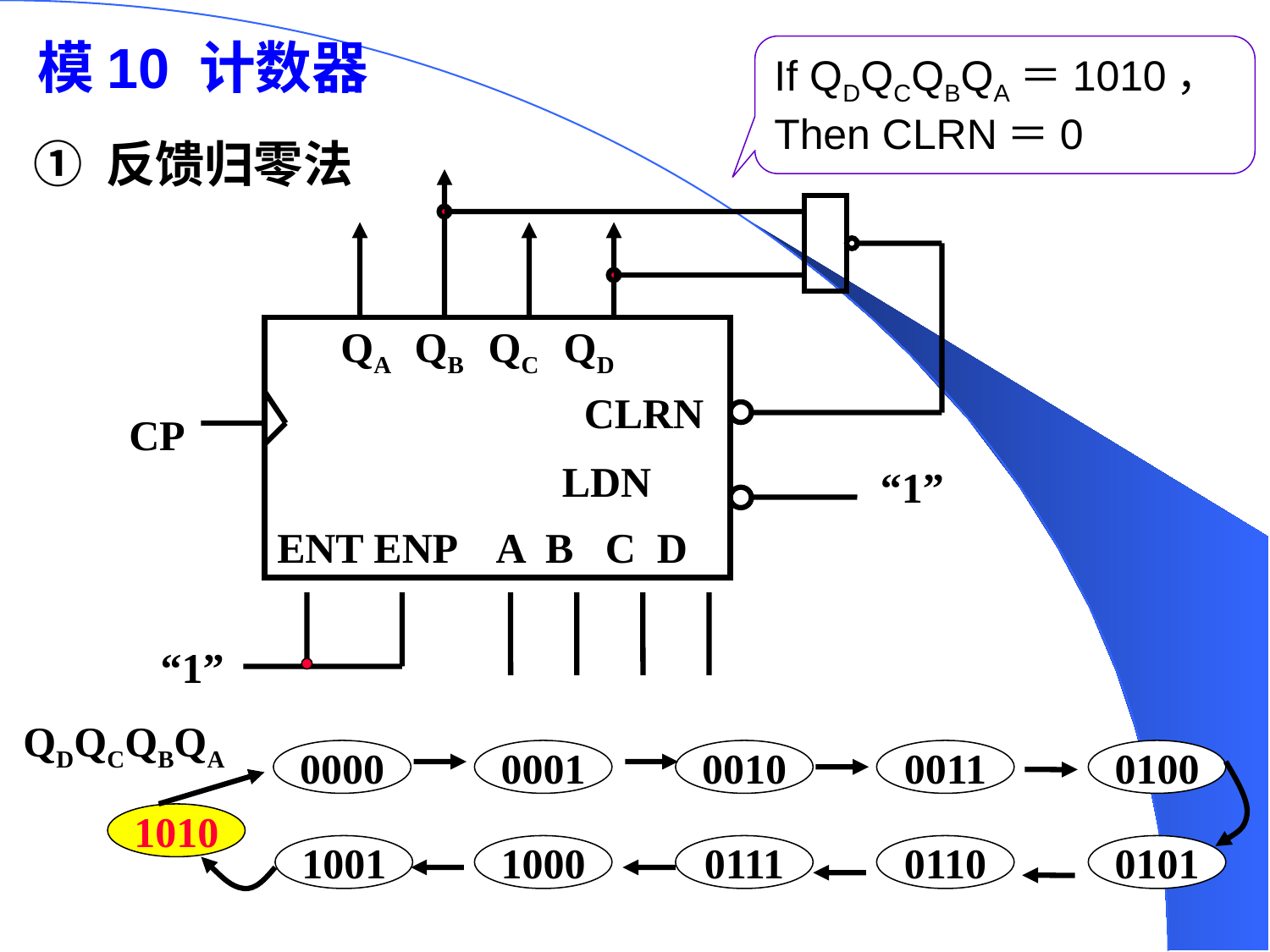

模10 计数器
If QDQCQBQA＝1010，Then CLRN＝0
① 反馈归零法

      QA    QB    QC    QD
                             CLRN
                                             LDN
ENT ENP    A  B   C  D

“1”

“1”

CP
QDQCQBQA
0000
0001
0010
0011
0100

1010
1001
1000
0111
0110
0101